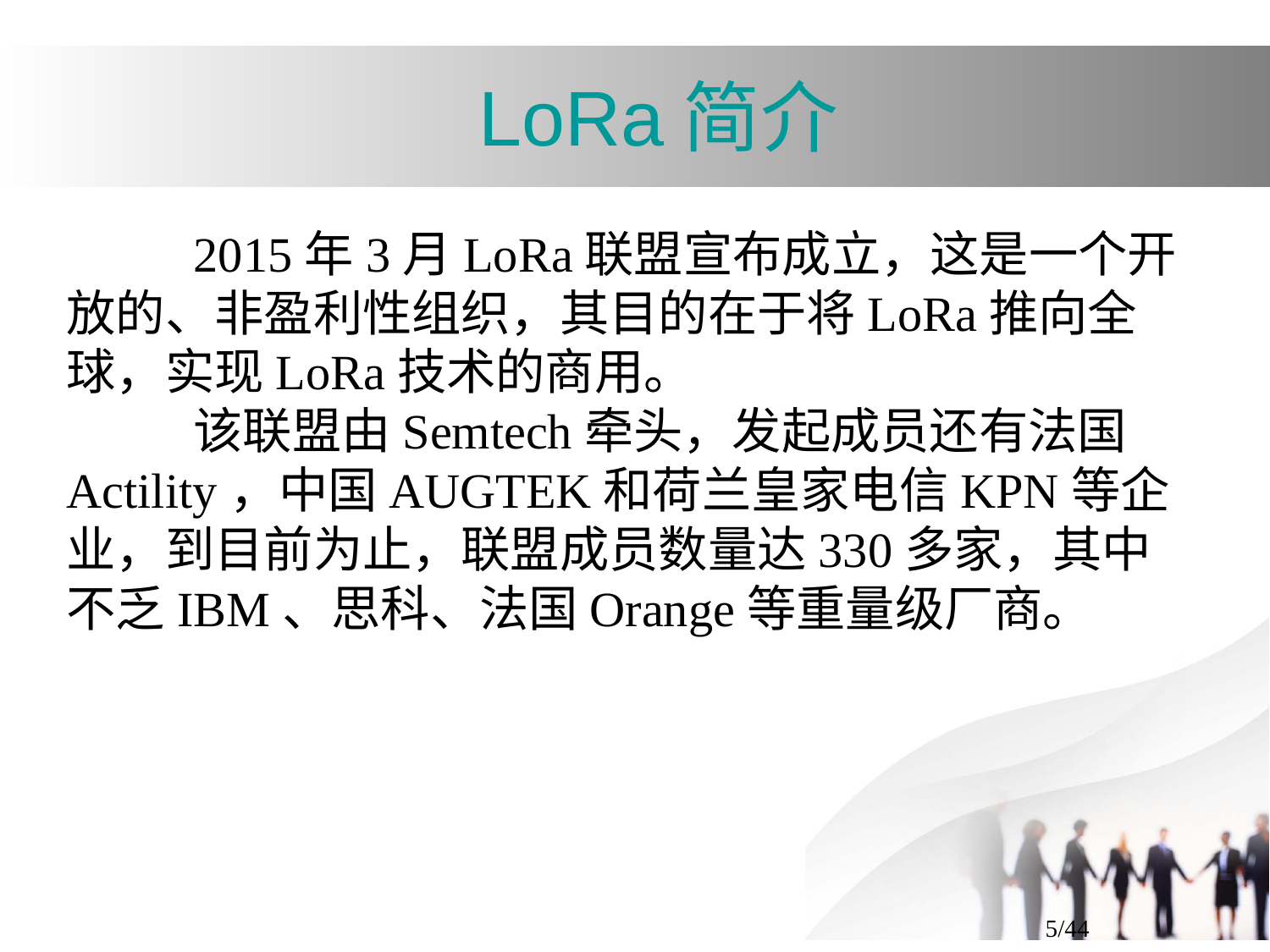

LoRa简介
	2015年3月LoRa联盟宣布成立，这是一个开放的、非盈利性组织，其目的在于将LoRa推向全球，实现LoRa技术的商用。
	该联盟由Semtech牵头，发起成员还有法国Actility，中国AUGTEK和荷兰皇家电信KPN等企业，到目前为止，联盟成员数量达330多家，其中不乏IBM、思科、法国Orange等重量级厂商。
5/44